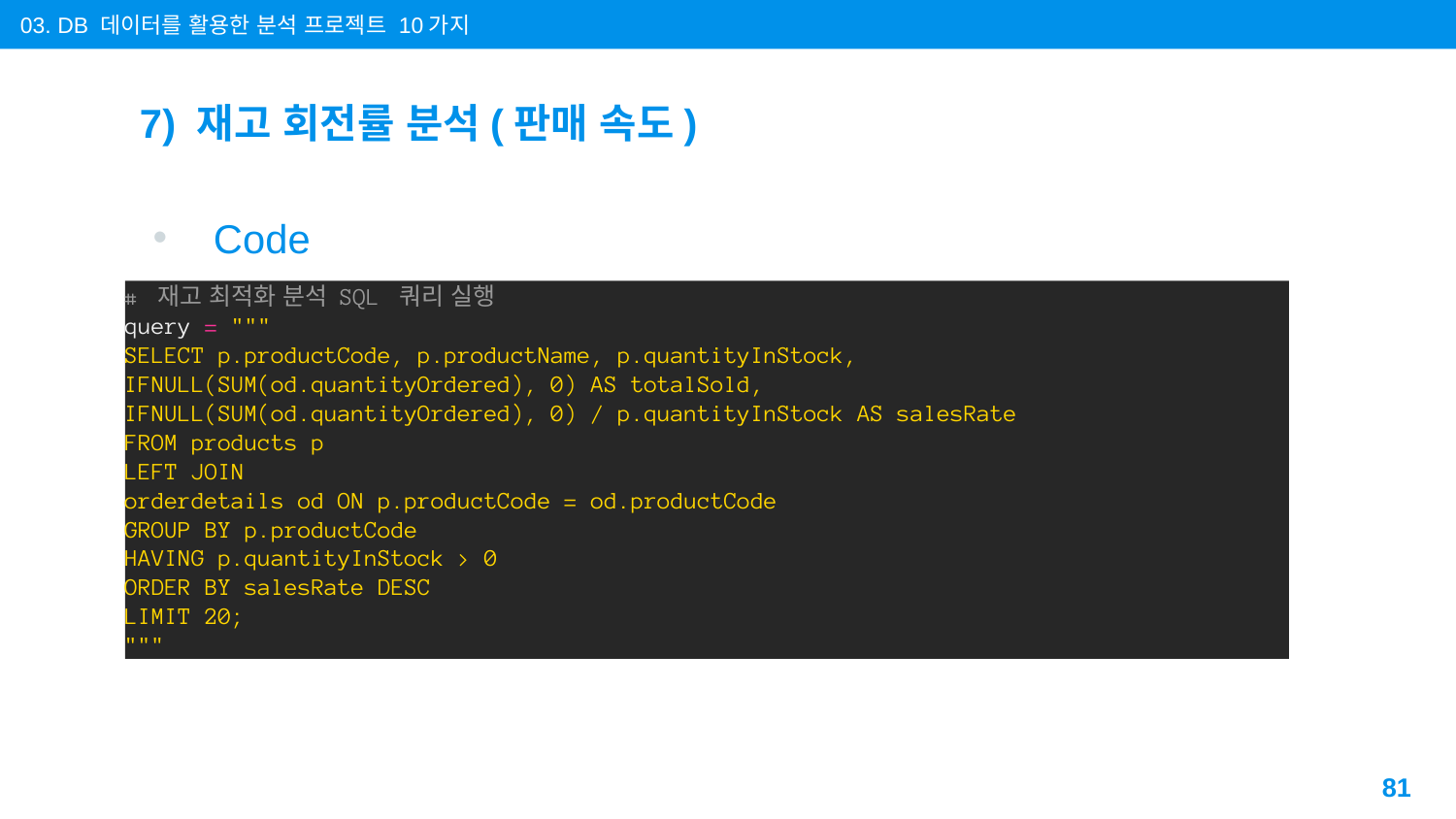

03. DB 데이터를 활용한 분석 프로젝트 10가지
# 7) 재고 회전률 분석(판매 속도)
Code
# 재고 최적화 분석 SQL 쿼리 실행
query = """
SELECT p.productCode, p.productName, p.quantityInStock,
IFNULL(SUM(od.quantityOrdered), 0) AS totalSold,
IFNULL(SUM(od.quantityOrdered), 0) / p.quantityInStock AS salesRate
FROM products p
LEFT JOIN
orderdetails od ON p.productCode = od.productCode
GROUP BY p.productCode
HAVING p.quantityInStock > 0
ORDER BY salesRate DESC
LIMIT 20;
"""
81